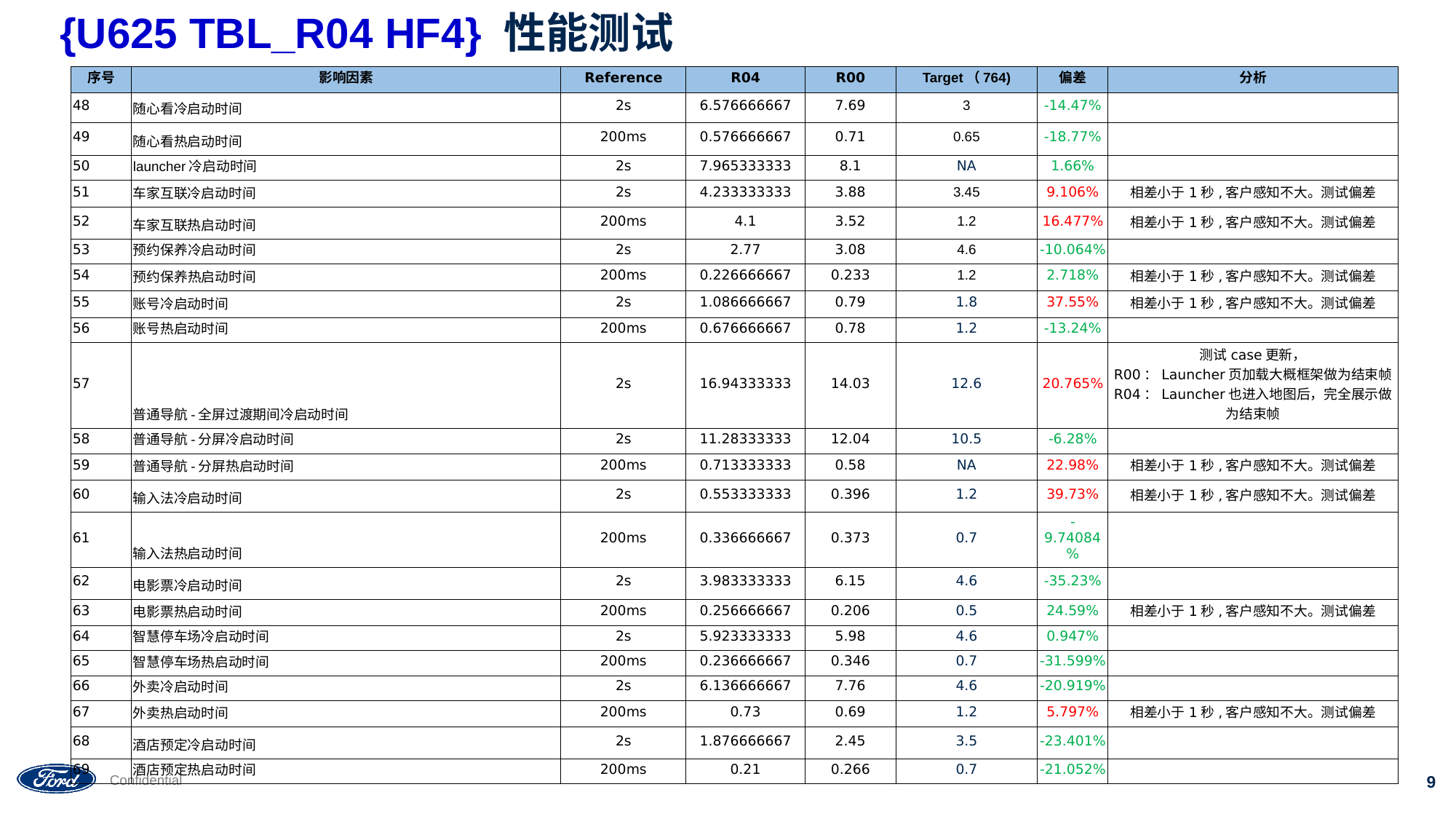

# {U625 TBL_R04 HF4} 性能测试
| 序号 | 影响因素 | Reference | R04 | R00 | Target（764) | 偏差 | 分析 |
| --- | --- | --- | --- | --- | --- | --- | --- |
| 48 | 随心看冷启动时间 | 2s | 6.576666667 | 7.69 | 3 | -14.47% |  |
| 49 | 随心看热启动时间 | 200ms | 0.576666667 | 0.71 | 0.65 | -18.77% |  |
| 50 | launcher冷启动时间 | 2s | 7.965333333 | 8.1 | NA | 1.66% |  |
| 51 | 车家互联冷启动时间 | 2s | 4.233333333 | 3.88 | 3.45 | 9.106% | 相差小于1秒,客户感知不大。测试偏差 |
| 52 | 车家互联热启动时间 | 200ms | 4.1 | 3.52 | 1.2 | 16.477% | 相差小于1秒,客户感知不大。测试偏差 |
| 53 | 预约保养冷启动时间 | 2s | 2.77 | 3.08 | 4.6 | -10.064% |  |
| 54 | 预约保养热启动时间 | 200ms | 0.226666667 | 0.233 | 1.2 | 2.718% | 相差小于1秒,客户感知不大。测试偏差 |
| 55 | 账号冷启动时间 | 2s | 1.086666667 | 0.79 | 1.8 | 37.55% | 相差小于1秒,客户感知不大。测试偏差 |
| 56 | 账号热启动时间 | 200ms | 0.676666667 | 0.78 | 1.2 | -13.24% |  |
| 57 | 普通导航-全屏过渡期间冷启动时间 | 2s | 16.94333333 | 14.03 | 12.6 | 20.765% | 测试case更新， R00：Launcher页加载大概框架做为结束帧 R04：Launcher也进入地图后，完全展示做为结束帧 |
| 58 | 普通导航-分屏冷启动时间 | 2s | 11.28333333 | 12.04 | 10.5 | -6.28% |  |
| 59 | 普通导航-分屏热启动时间 | 200ms | 0.713333333 | 0.58 | NA | 22.98% | 相差小于1秒,客户感知不大。测试偏差 |
| 60 | 输入法冷启动时间 | 2s | 0.553333333 | 0.396 | 1.2 | 39.73% | 相差小于1秒,客户感知不大。测试偏差 |
| 61 | 输入法热启动时间 | 200ms | 0.336666667 | 0.373 | 0.7 | -9.74084% |  |
| 62 | 电影票冷启动时间 | 2s | 3.983333333 | 6.15 | 4.6 | -35.23% |  |
| 63 | 电影票热启动时间 | 200ms | 0.256666667 | 0.206 | 0.5 | 24.59% | 相差小于1秒,客户感知不大。测试偏差 |
| 64 | 智慧停车场冷启动时间 | 2s | 5.923333333 | 5.98 | 4.6 | 0.947% |  |
| 65 | 智慧停车场热启动时间 | 200ms | 0.236666667 | 0.346 | 0.7 | -31.599% |  |
| 66 | 外卖冷启动时间 | 2s | 6.136666667 | 7.76 | 4.6 | -20.919% |  |
| 67 | 外卖热启动时间 | 200ms | 0.73 | 0.69 | 1.2 | 5.797% | 相差小于1秒,客户感知不大。测试偏差 |
| 68 | 酒店预定冷启动时间 | 2s | 1.876666667 | 2.45 | 3.5 | -23.401% |  |
| 69 | 酒店预定热启动时间 | 200ms | 0.21 | 0.266 | 0.7 | -21.052% |  |